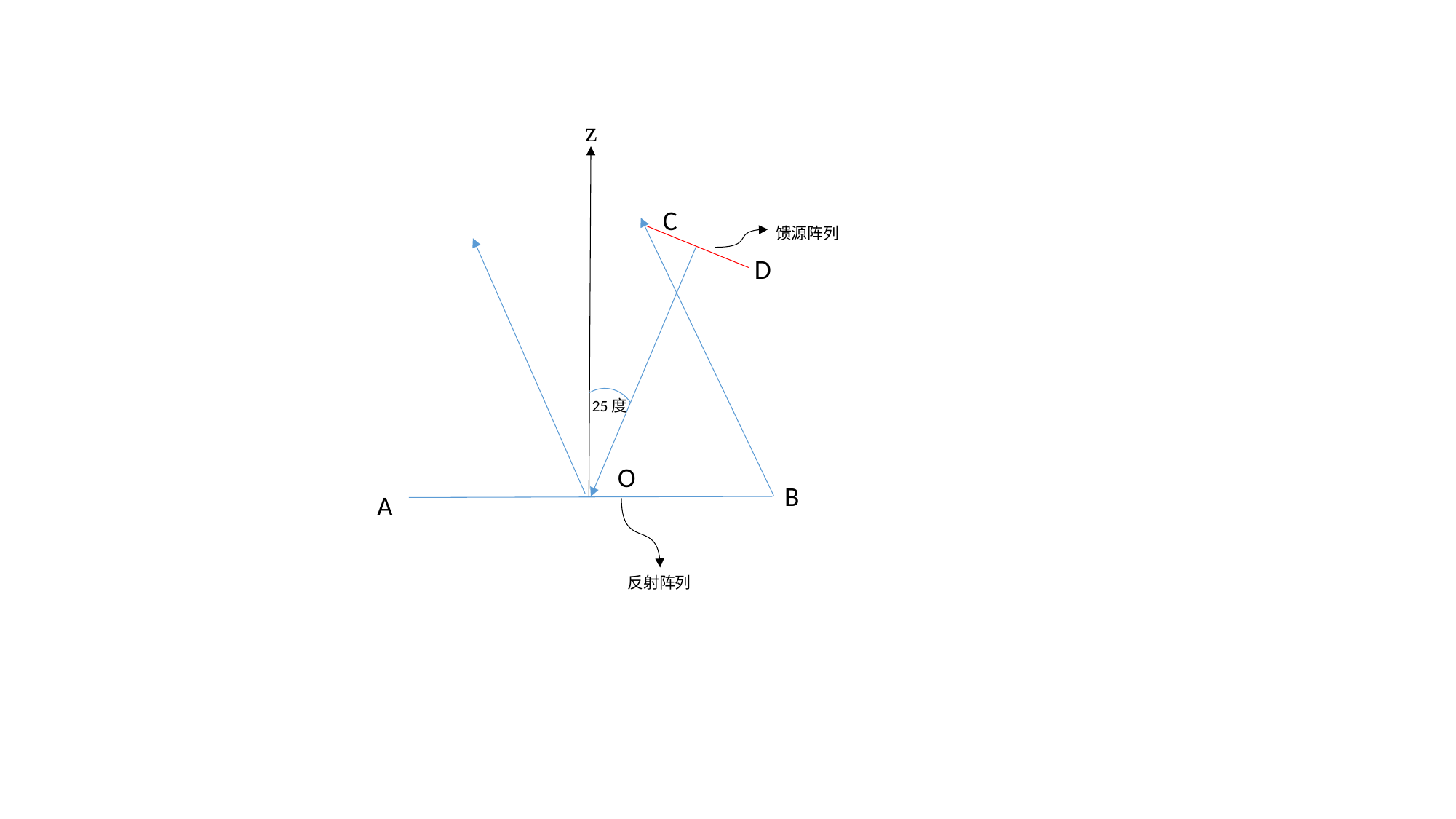

z
C
馈源阵列
D

25度
O
B
A
反射阵列